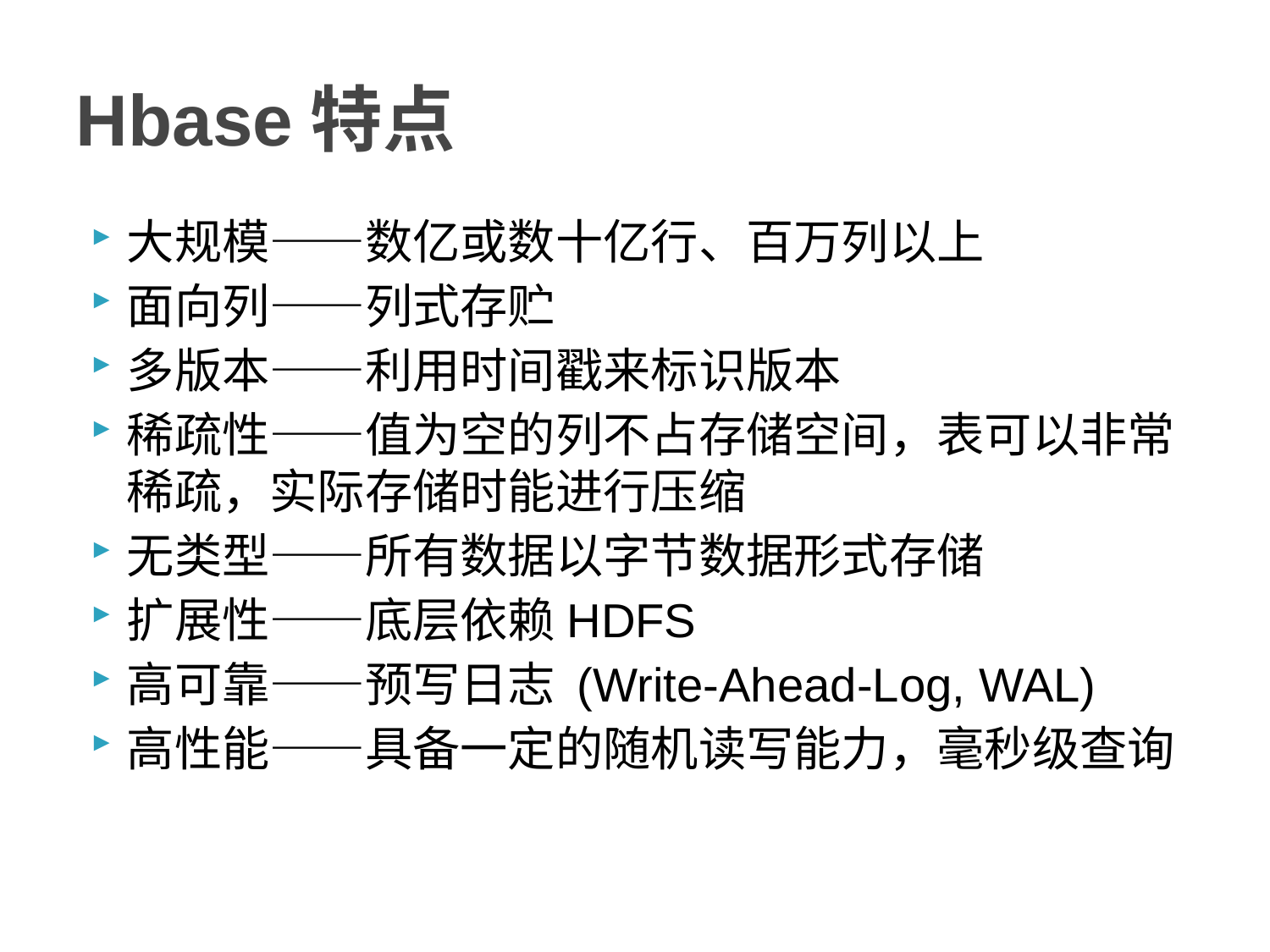

# Hbase特点
大规模——数亿或数十亿行、百万列以上
面向列——列式存贮
多版本——利用时间戳来标识版本
稀疏性——值为空的列不占存储空间，表可以非常稀疏，实际存储时能进行压缩
无类型——所有数据以字节数据形式存储
扩展性——底层依赖HDFS
高可靠——预写日志 (Write-Ahead-Log, WAL)
高性能——具备一定的随机读写能力，毫秒级查询